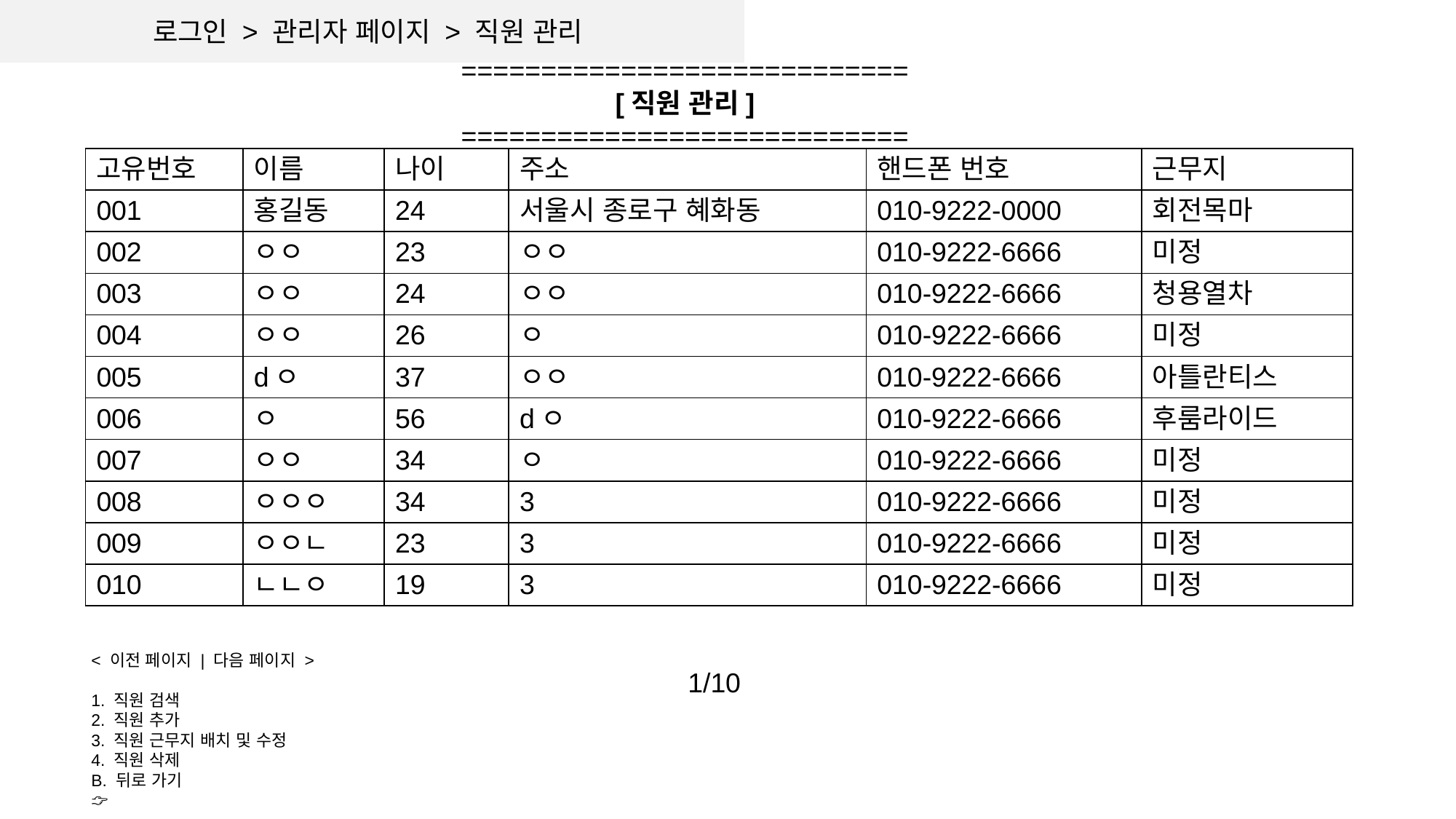

로그인 > 관리자 페이지 > 직원 관리

============================
[직원 관리]
============================

| 고유번호 | 이름 | 나이 | 주소 | 핸드폰 번호 | 근무지 |
| --- | --- | --- | --- | --- | --- |
| 001 | 홍길동 | 24 | 서울시 종로구 혜화동 | 010-9222-0000 | 회전목마 |
| 002 | ㅇㅇ | 23 | ㅇㅇ | 010-9222-6666 | 미정 |
| 003 | ㅇㅇ | 24 | ㅇㅇ | 010-9222-6666 | 청용열차 |
| 004 | ㅇㅇ | 26 | ㅇ | 010-9222-6666 | 미정 |
| 005 | dㅇ | 37 | ㅇㅇ | 010-9222-6666 | 아틀란티스 |
| 006 | ㅇ | 56 | dㅇ | 010-9222-6666 | 후룸라이드 |
| 007 | ㅇㅇ | 34 | ㅇ | 010-9222-6666 | 미정 |
| 008 | ㅇㅇㅇ | 34 | 3 | 010-9222-6666 | 미정 |
| 009 | ㅇㅇㄴ | 23 | 3 | 010-9222-6666 | 미정 |
| 010 | ㄴㄴㅇ | 19 | 3 | 010-9222-6666 | 미정 |
< 이전 페이지 | 다음 페이지 >

1. 직원 검색
2. 직원 추가
3. 직원 근무지 배치 및 수정
4. 직원 삭제
B. 뒤로 가기
👉
1/10